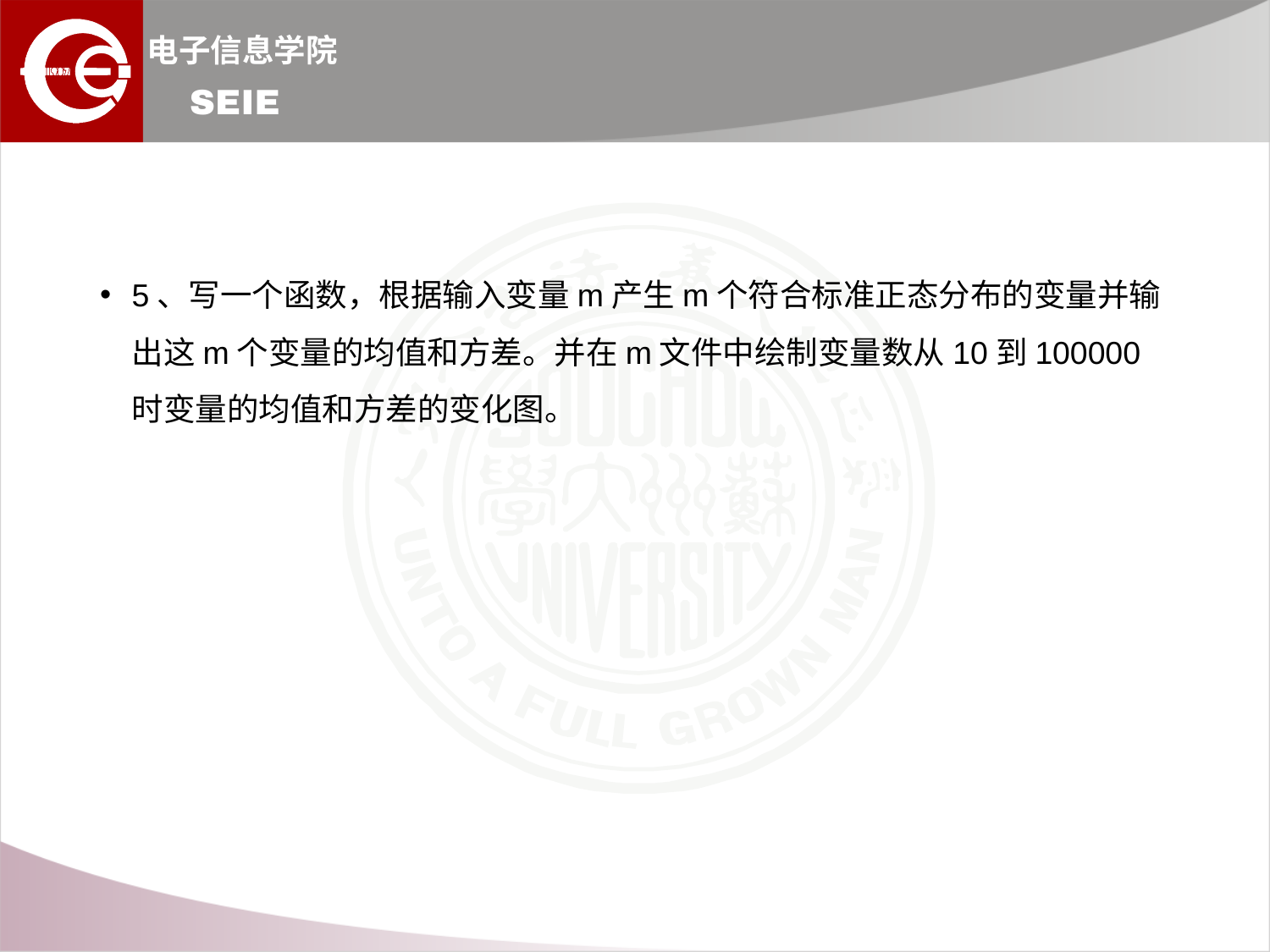

#
5、写一个函数，根据输入变量m产生m个符合标准正态分布的变量并输出这m个变量的均值和方差。并在m文件中绘制变量数从10到100000时变量的均值和方差的变化图。